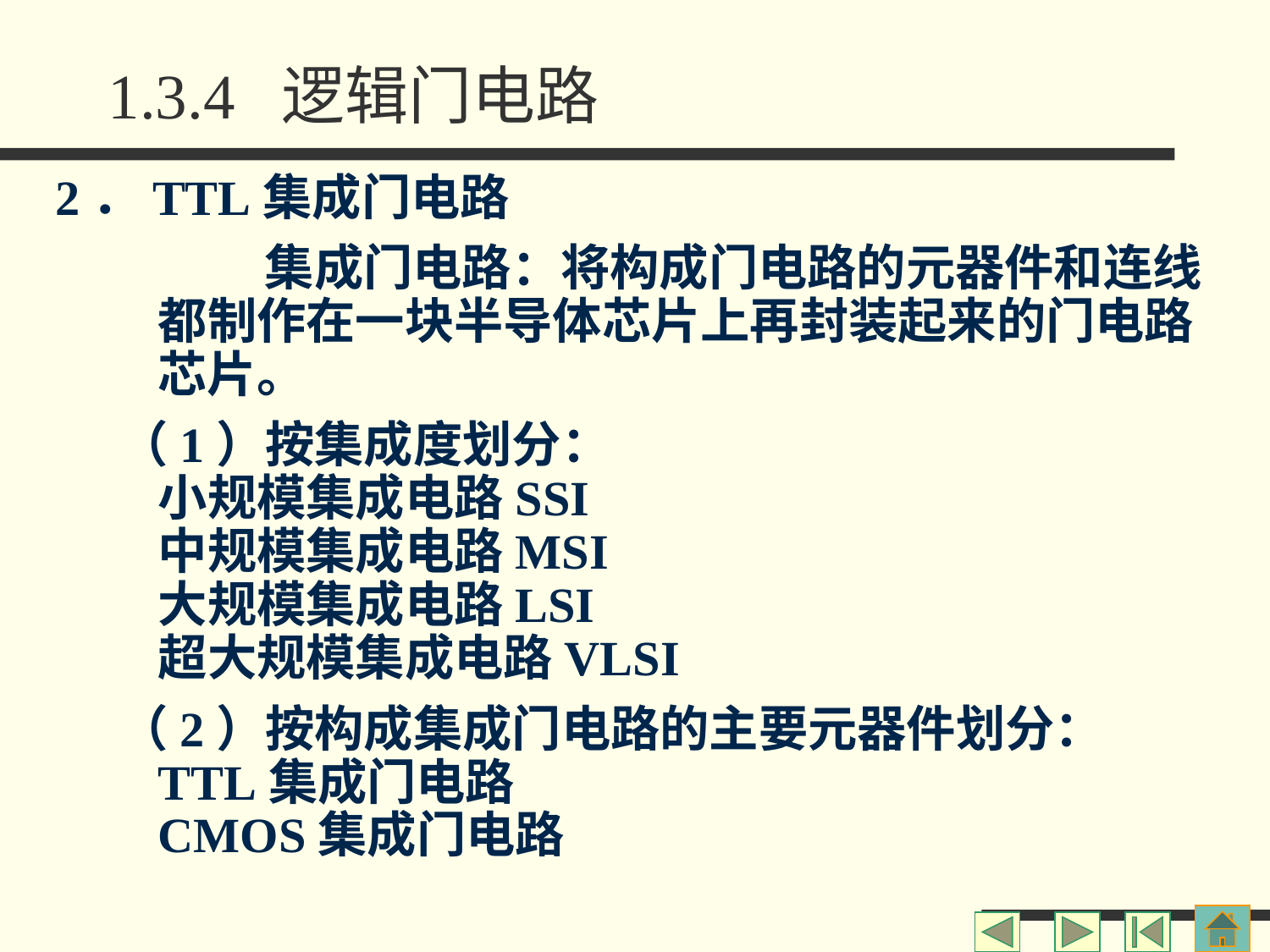

# 1.3.4  逻辑门电路
2．TTL集成门电路
            集成门电路：将构成门电路的元器件和连线都制作在一块半导体芯片上再封装起来的门电路芯片。
（1）按集成度划分：
小规模集成电路SSI
中规模集成电路MSI
大规模集成电路LSI
超大规模集成电路VLSI
（2）按构成集成门电路的主要元器件划分：
TTL集成门电路
CMOS集成门电路